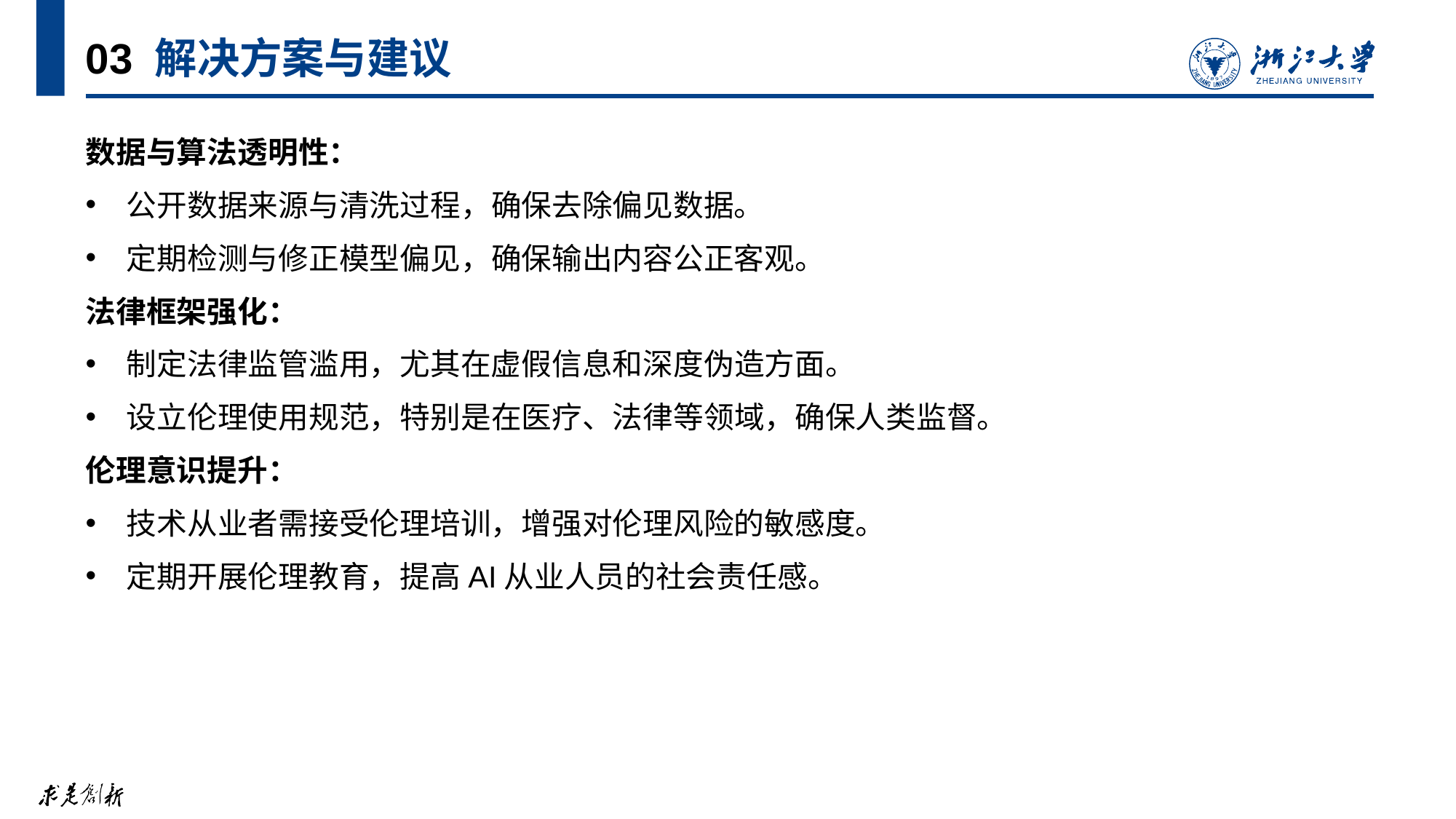

# 03 解决方案与建议
数据与算法透明性：
公开数据来源与清洗过程，确保去除偏见数据。
定期检测与修正模型偏见，确保输出内容公正客观。
法律框架强化：
制定法律监管滥用，尤其在虚假信息和深度伪造方面。
设立伦理使用规范，特别是在医疗、法律等领域，确保人类监督。
伦理意识提升：
技术从业者需接受伦理培训，增强对伦理风险的敏感度。
定期开展伦理教育，提高AI从业人员的社会责任感。
10